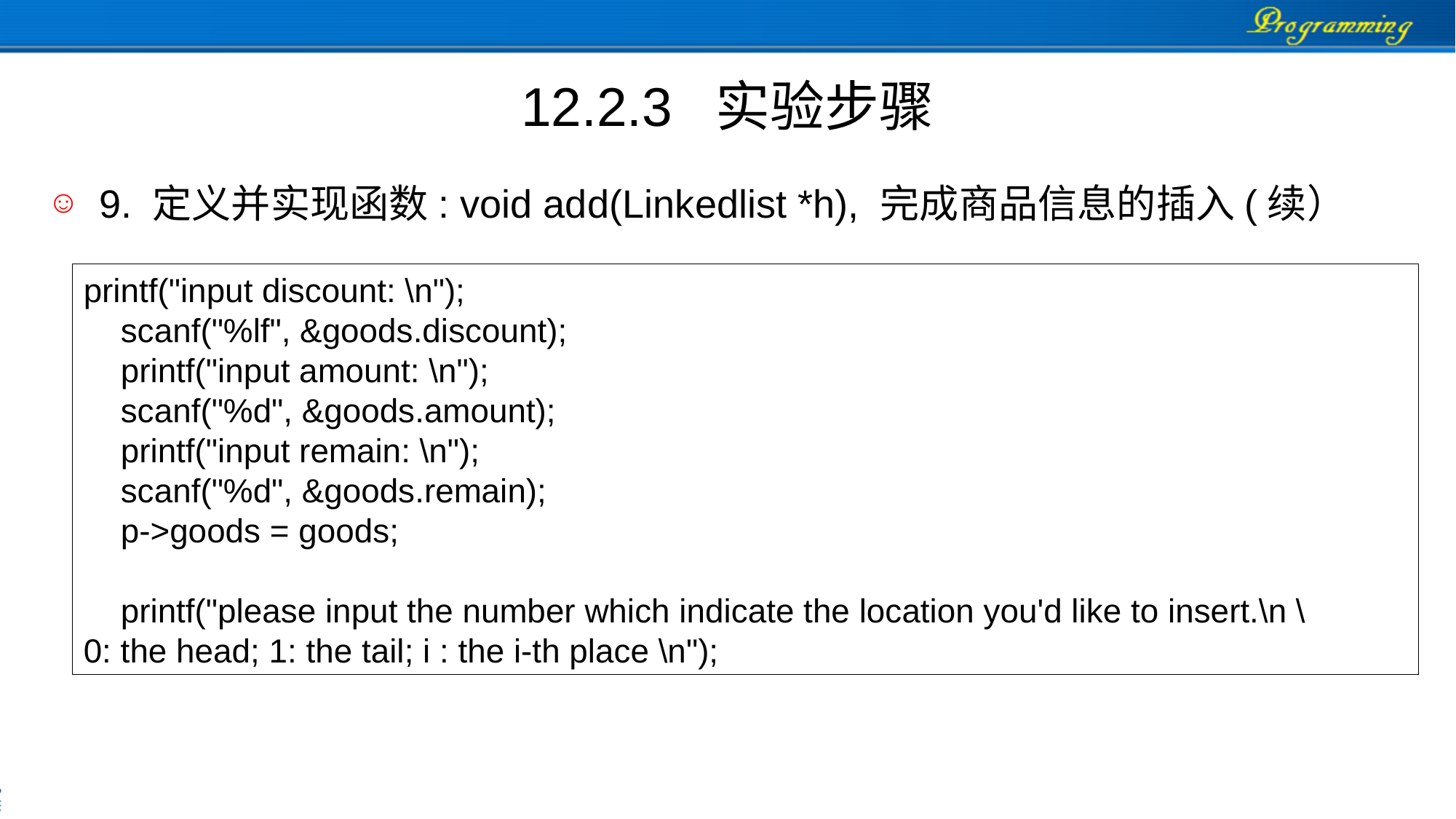

# 12.2.3  实验步骤
 9. 定义并实现函数: void add(Linkedlist *h), 完成商品信息的插入(续）
printf("input discount: \n");
    scanf("%lf", &goods.discount);
    printf("input amount: \n");
    scanf("%d", &goods.amount);
    printf("input remain: \n");
    scanf("%d", &goods.remain);
    p->goods = goods;

    printf("please input the number which indicate the location you'd like to insert.\n \
0: the head; 1: the tail; i : the i-th place \n");